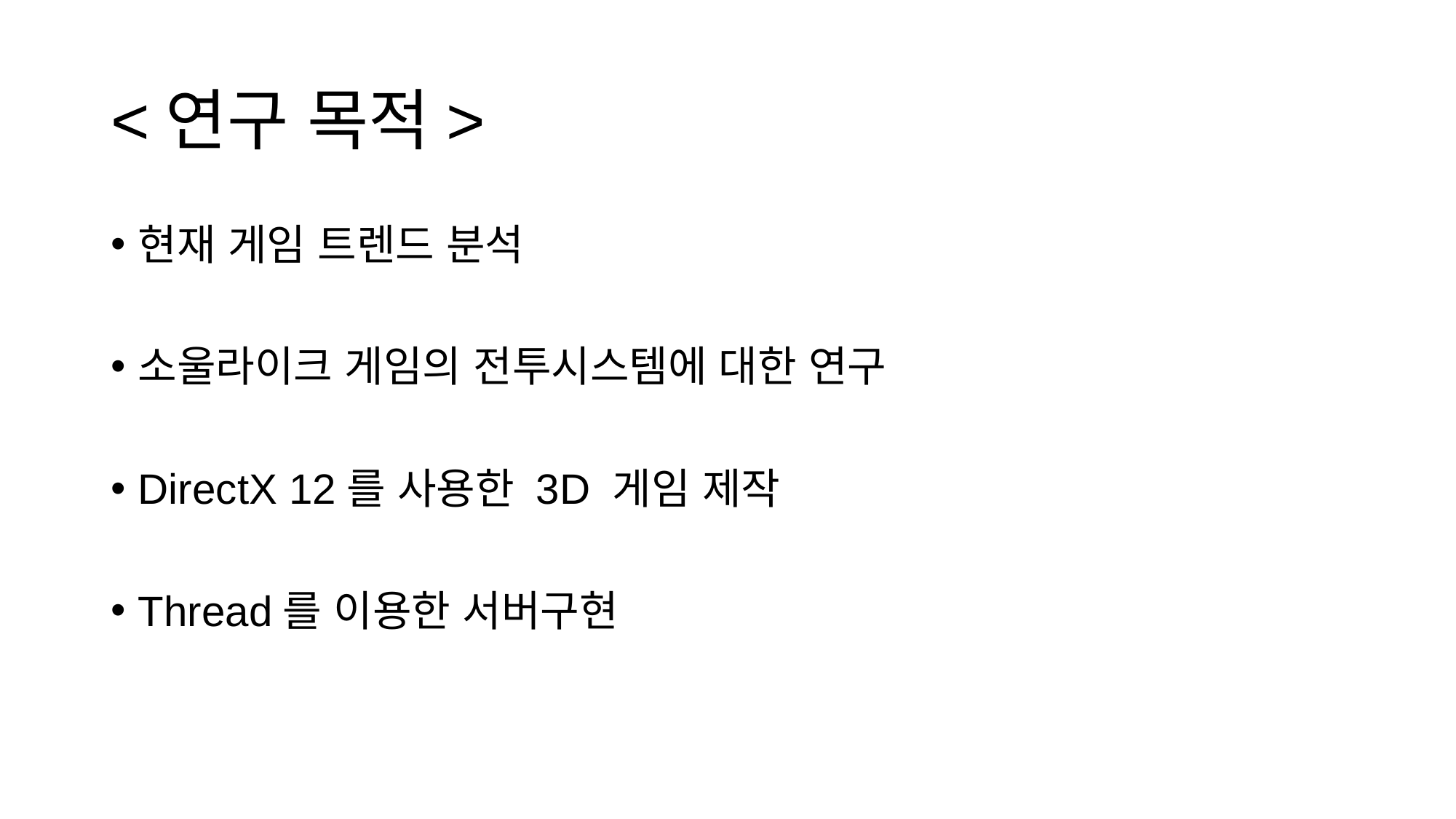

# <연구 목적>
현재 게임 트렌드 분석

소울라이크 게임의 전투시스템에 대한 연구

DirectX 12를 사용한 3D 게임 제작

Thread를 이용한 서버구현